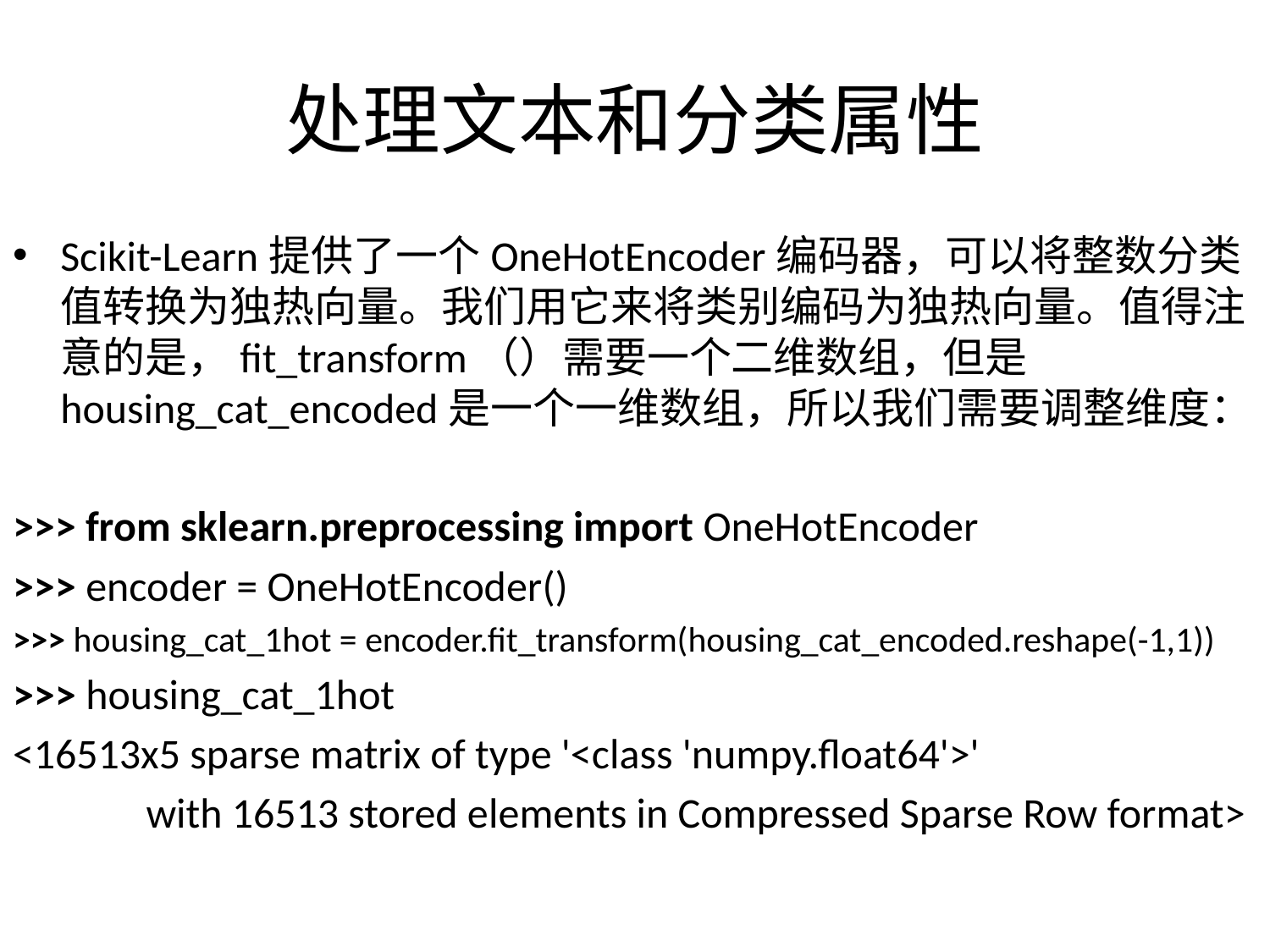

# 处理文本和分类属性
Scikit-Learn提供了一个OneHotEncoder编码器，可以将整数分类值转换为独热向量。我们用它来将类别编码为独热向量。值得注意的是，fit_transform（）需要一个二维数组，但是housing_cat_encoded是一个一维数组，所以我们需要调整维度：

>>> from sklearn.preprocessing import OneHotEncoder
>>> encoder = OneHotEncoder()
>>> housing_cat_1hot = encoder.fit_transform(housing_cat_encoded.reshape(-1,1))
>>> housing_cat_1hot
<16513x5 sparse matrix of type '<class 'numpy.float64'>'
              with 16513 stored elements in Compressed Sparse Row format>